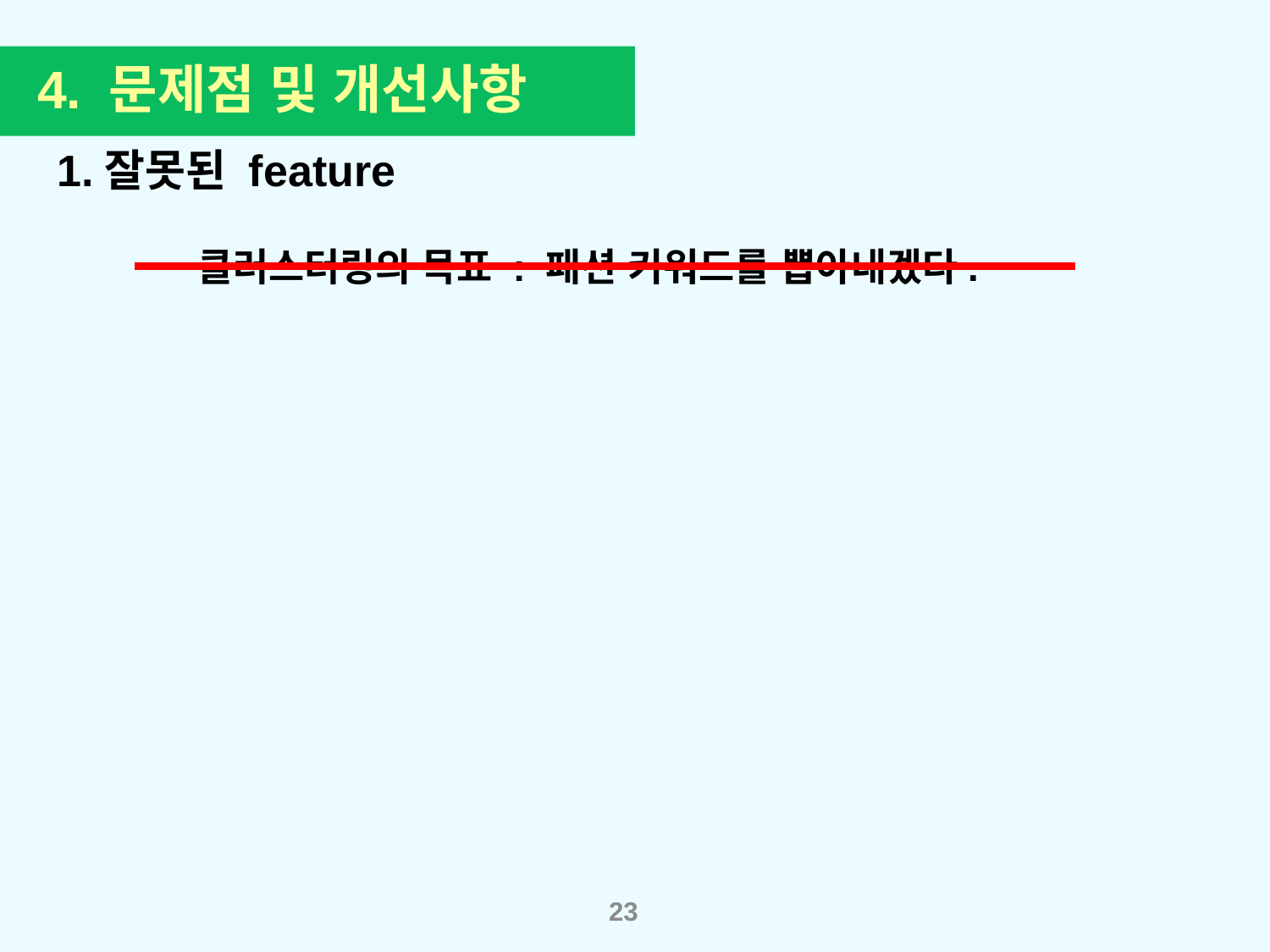

4. 문제점 및 개선사항
1.잘못된 feature

클러스터링의 목표 : 패션 키워드를 뽑아내겠다.
23